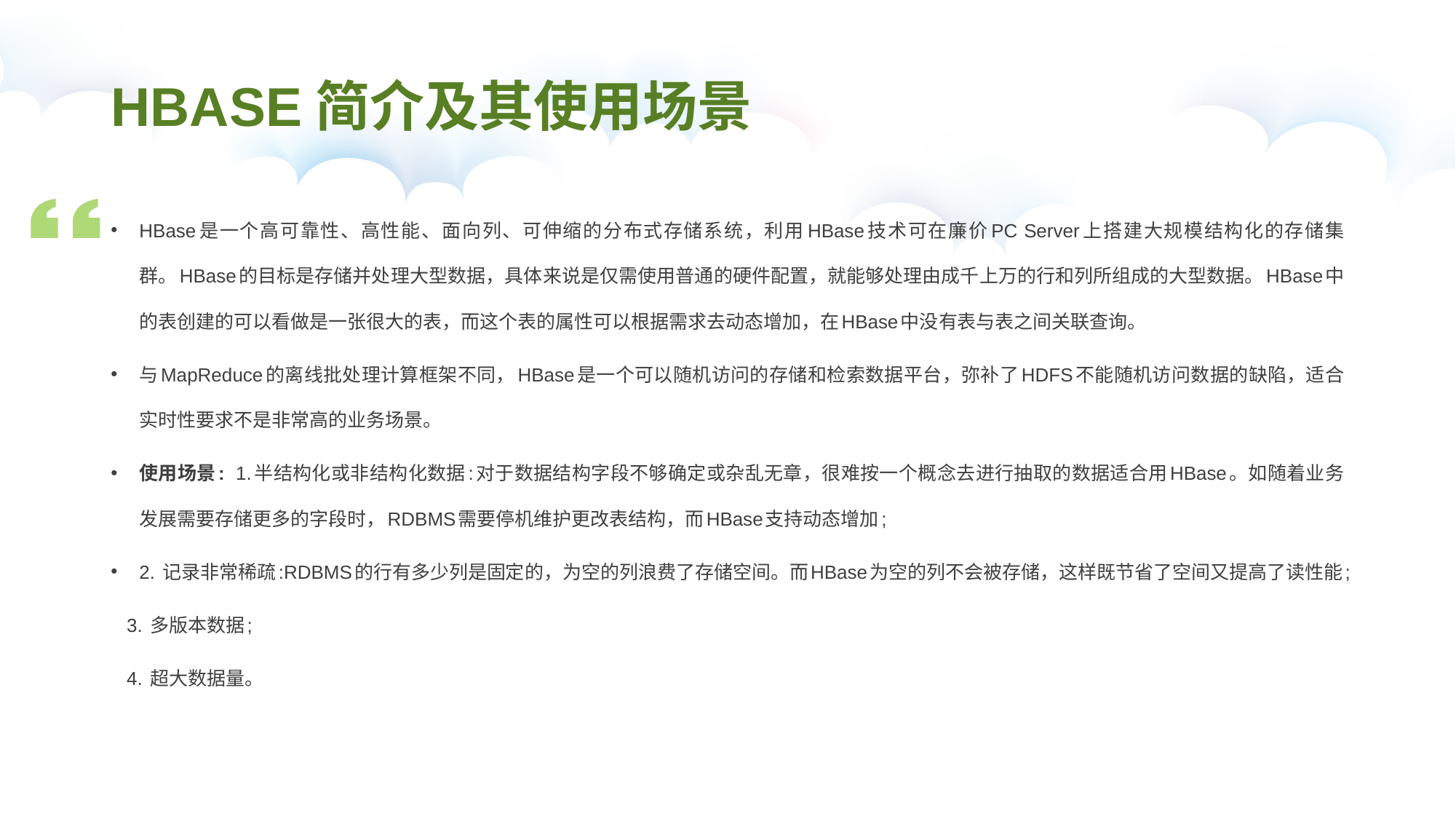

# HBASE简介及其使用场景
HBase是一个高可靠性、高性能、面向列、可伸缩的分布式存储系统，利用HBase技术可在廉价PC Server上搭建大规模结构化的存储集群。HBase的目标是存储并处理大型数据，具体来说是仅需使用普通的硬件配置，就能够处理由成千上万的行和列所组成的大型数据。HBase中的表创建的可以看做是一张很大的表，而这个表的属性可以根据需求去动态增加，在HBase中没有表与表之间关联查询。
与MapReduce的离线批处理计算框架不同，HBase是一个可以随机访问的存储和检索数据平台，弥补了HDFS不能随机访问数据的缺陷，适合实时性要求不是非常高的业务场景。
使用场景:  1.半结构化或非结构化数据:对于数据结构字段不够确定或杂乱无章，很难按一个概念去进行抽取的数据适合用HBase。如随着业务发展需要存储更多的字段时，RDBMS需要停机维护更改表结构，而HBase支持动态增加;
2. 记录非常稀疏:RDBMS的行有多少列是固定的，为空的列浪费了存储空间。而HBase为空的列不会被存储，这样既节省了空间又提高了读性能;
   3. 多版本数据;
   4. 超大数据量。